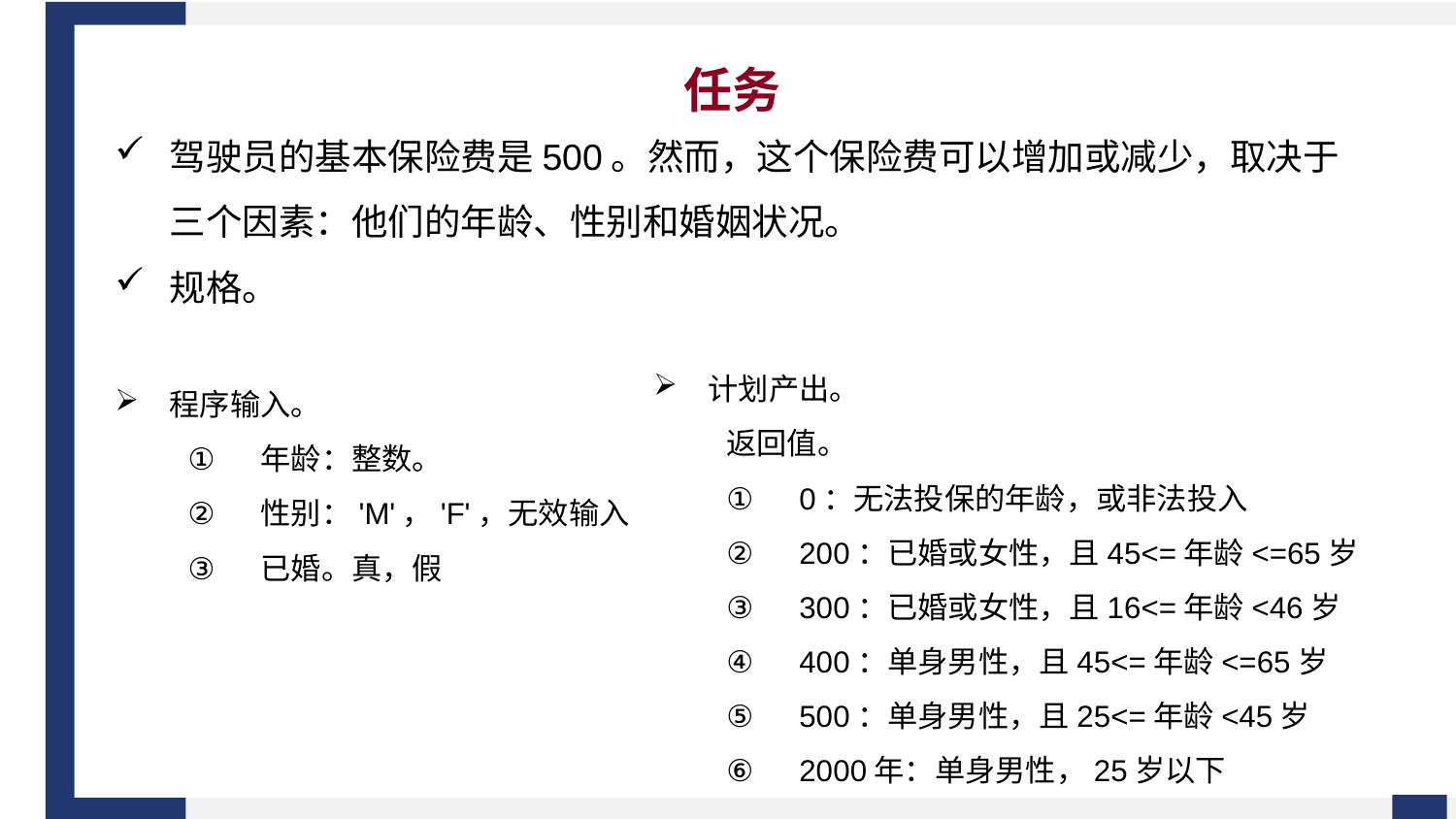

任务
驾驶员的基本保险费是500。然而，这个保险费可以增加或减少，取决于三个因素：他们的年龄、性别和婚姻状况。
规格。
计划产出。
返回值。
0：无法投保的年龄，或非法投入
200：已婚或女性，且45<=年龄<=65岁
300：已婚或女性，且16<=年龄<46岁
400：单身男性，且45<=年龄<=65岁
500：单身男性，且25<=年龄<45岁
2000年：单身男性，25岁以下
程序输入。
年龄：整数。
性别：'M'，'F'，无效输入
已婚。真，假